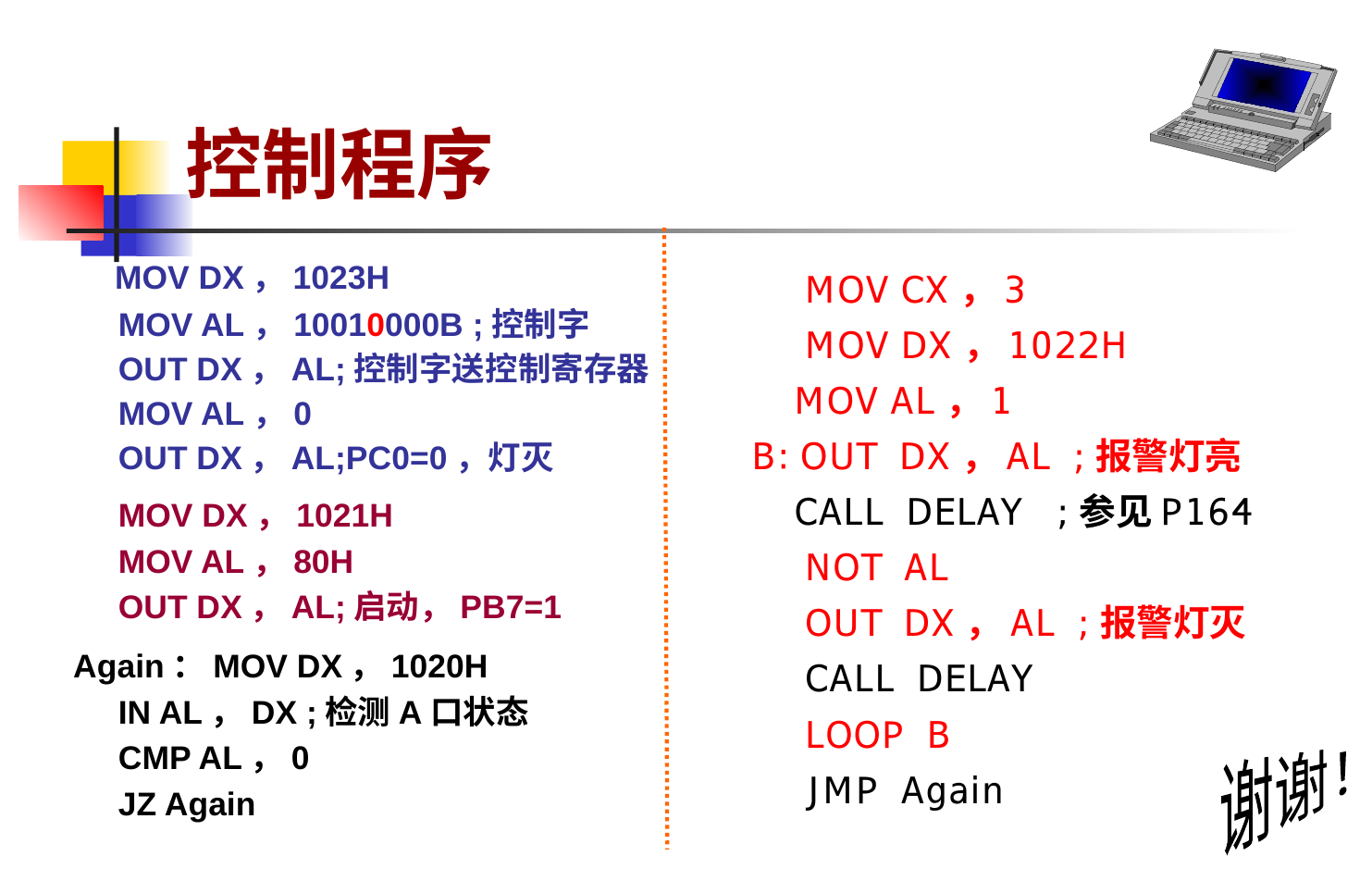

# 控制程序

   MOV DX，1023H
     MOV AL，10010000B ;控制字
     OUT DX，AL;控制字送控制寄存器
     MOV AL，0
     OUT DX，AL;PC0=0，灯灭
     MOV DX，1021H
     MOV AL，80H
     OUT DX，AL;启动，PB7=1
Again：MOV DX，1020H
     IN AL，DX ;检测A口状态
     CMP AL，0
     JZ Again
      MOV CX，3
      MOV DX，1022H
     MOV AL，1
 B: OUT  DX，AL  ;报警灯亮
     CALL  DELAY   ;参见P164
      NOT  AL
      OUT  DX，AL  ;报警灯灭
      CALL  DELAY
      LOOP  B
      JMP  Again
谢谢！